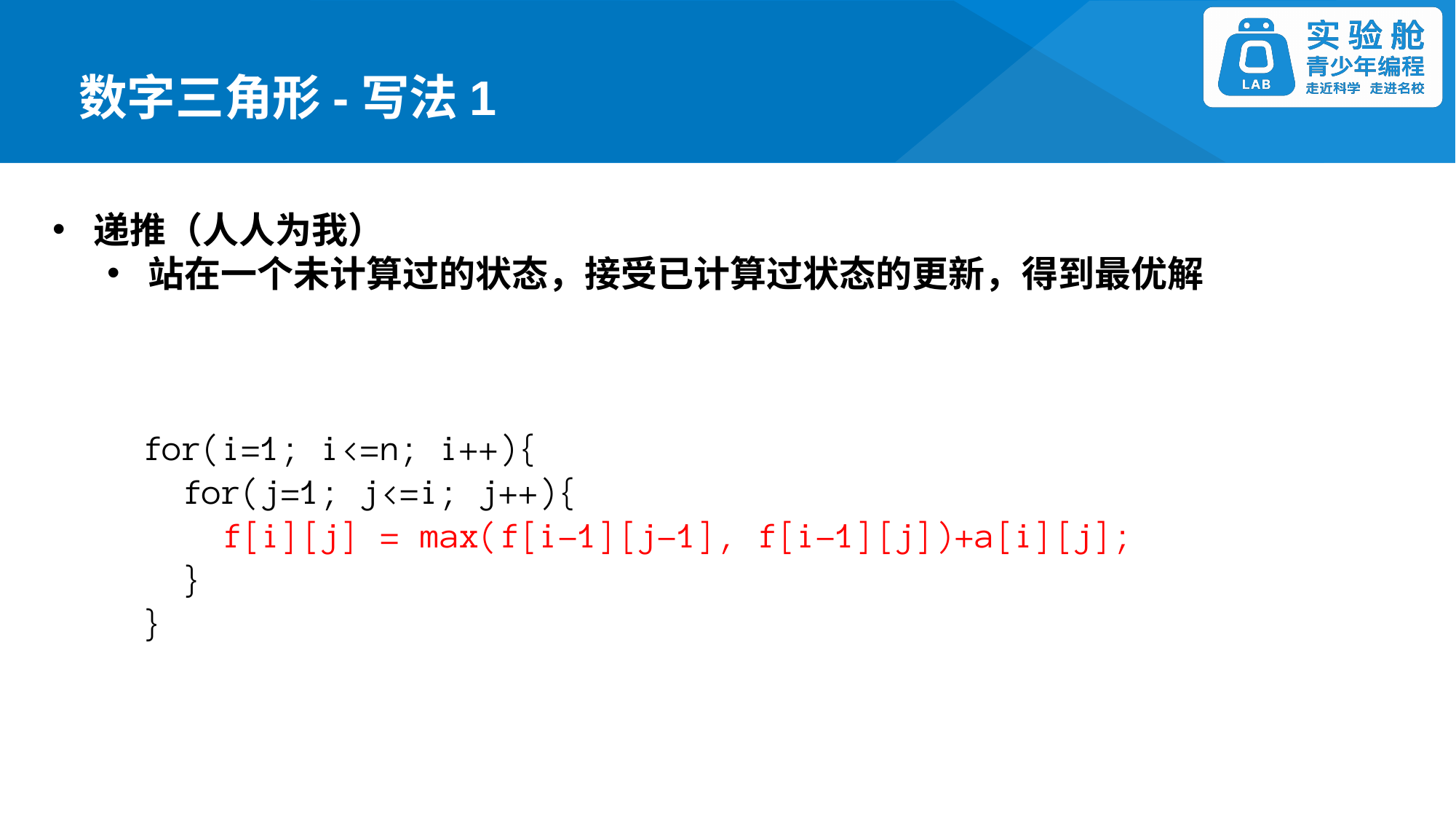

数字三角形-写法1
递推（人人为我）
站在一个未计算过的状态，接受已计算过状态的更新，得到最优解
for(i=1; i<=n; i++){
  for(j=1; j<=i; j++){
    f[i][j] = max(f[i-1][j-1], f[i-1][j])+a[i][j];
  }
}